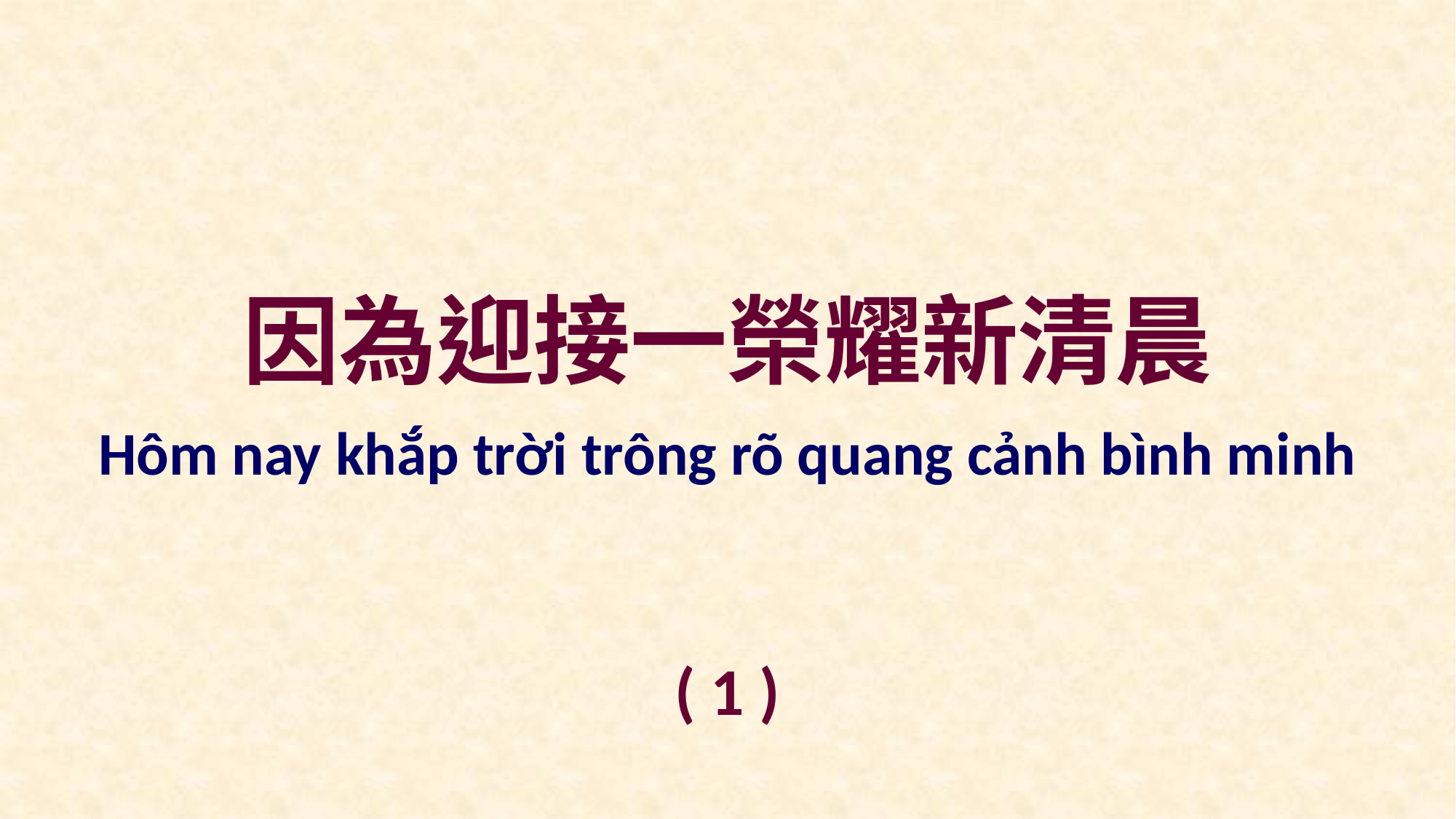

因為迎接一榮耀新清晨
Hôm nay khắp trời trông rõ quang cảnh bình minh
( 1 )